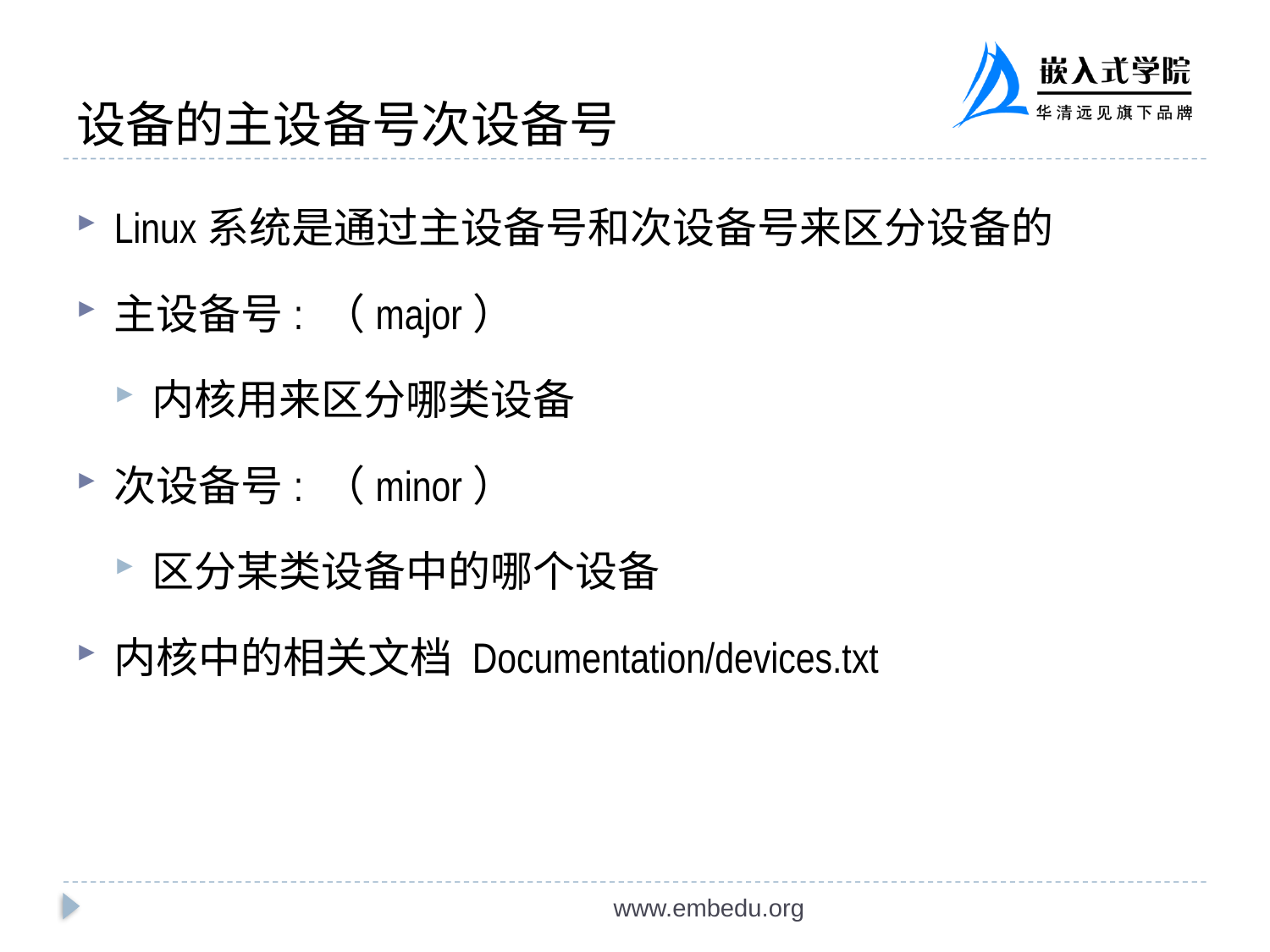

# 设备的主设备号次设备号
Linux系统是通过主设备号和次设备号来区分设备的
主设备号: （major）
内核用来区分哪类设备
次设备号: （minor）
区分某类设备中的哪个设备
内核中的相关文档 Documentation/devices.txt
www.embedu.org